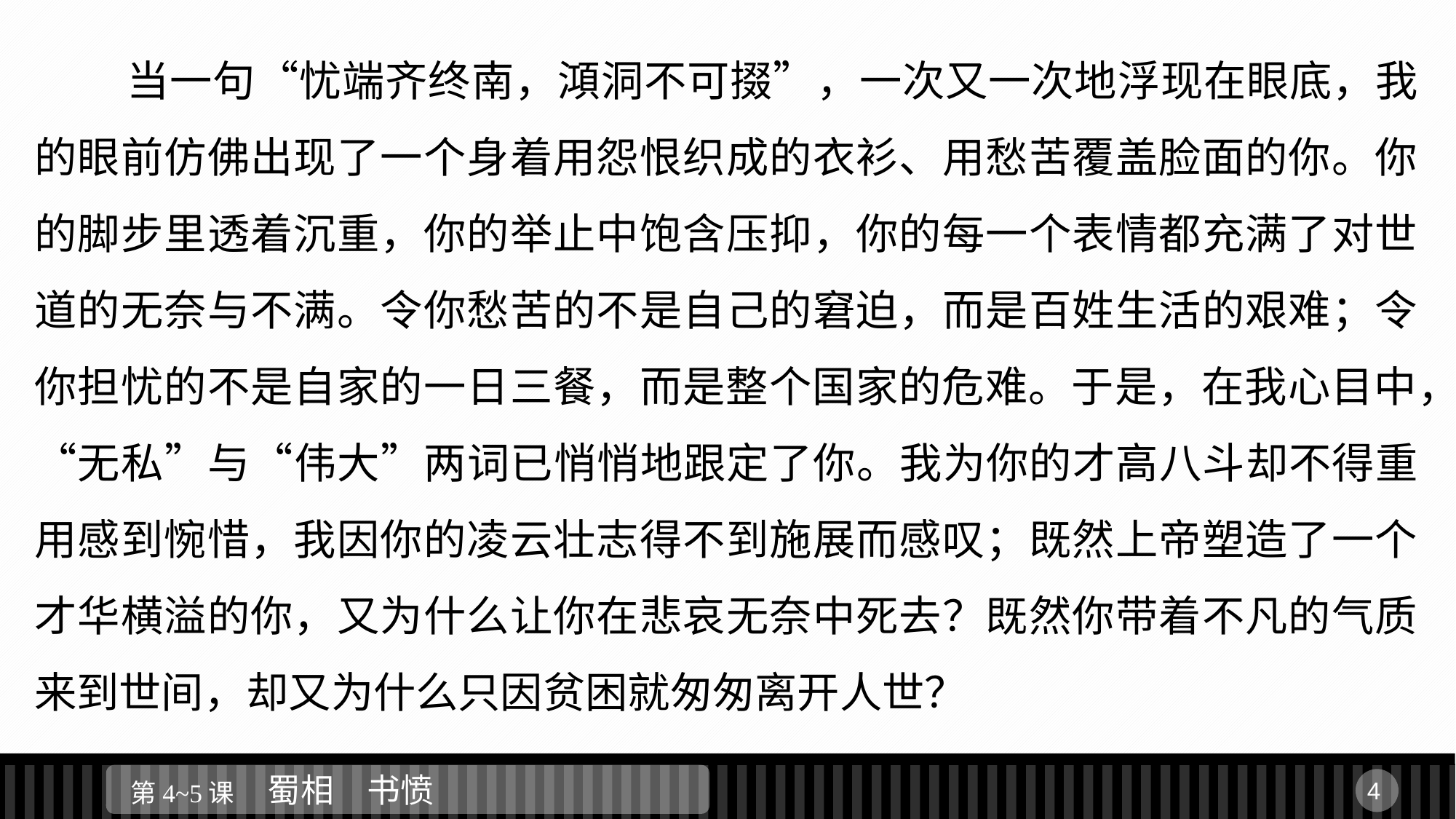

当一句“忧端齐终南，澒洞不可掇”，一次又一次地浮现在眼底，我的眼前仿佛出现了一个身着用怨恨织成的衣衫、用愁苦覆盖脸面的你。你的脚步里透着沉重，你的举止中饱含压抑，你的每一个表情都充满了对世道的无奈与不满。令你愁苦的不是自己的窘迫，而是百姓生活的艰难；令你担忧的不是自家的一日三餐，而是整个国家的危难。于是，在我心目中，“无私”与“伟大”两词已悄悄地跟定了你。我为你的才高八斗却不得重用感到惋惜，我因你的凌云壮志得不到施展而感叹；既然上帝塑造了一个才华横溢的你，又为什么让你在悲哀无奈中死去？既然你带着不凡的气质来到世间，却又为什么只因贫困就匆匆离开人世？